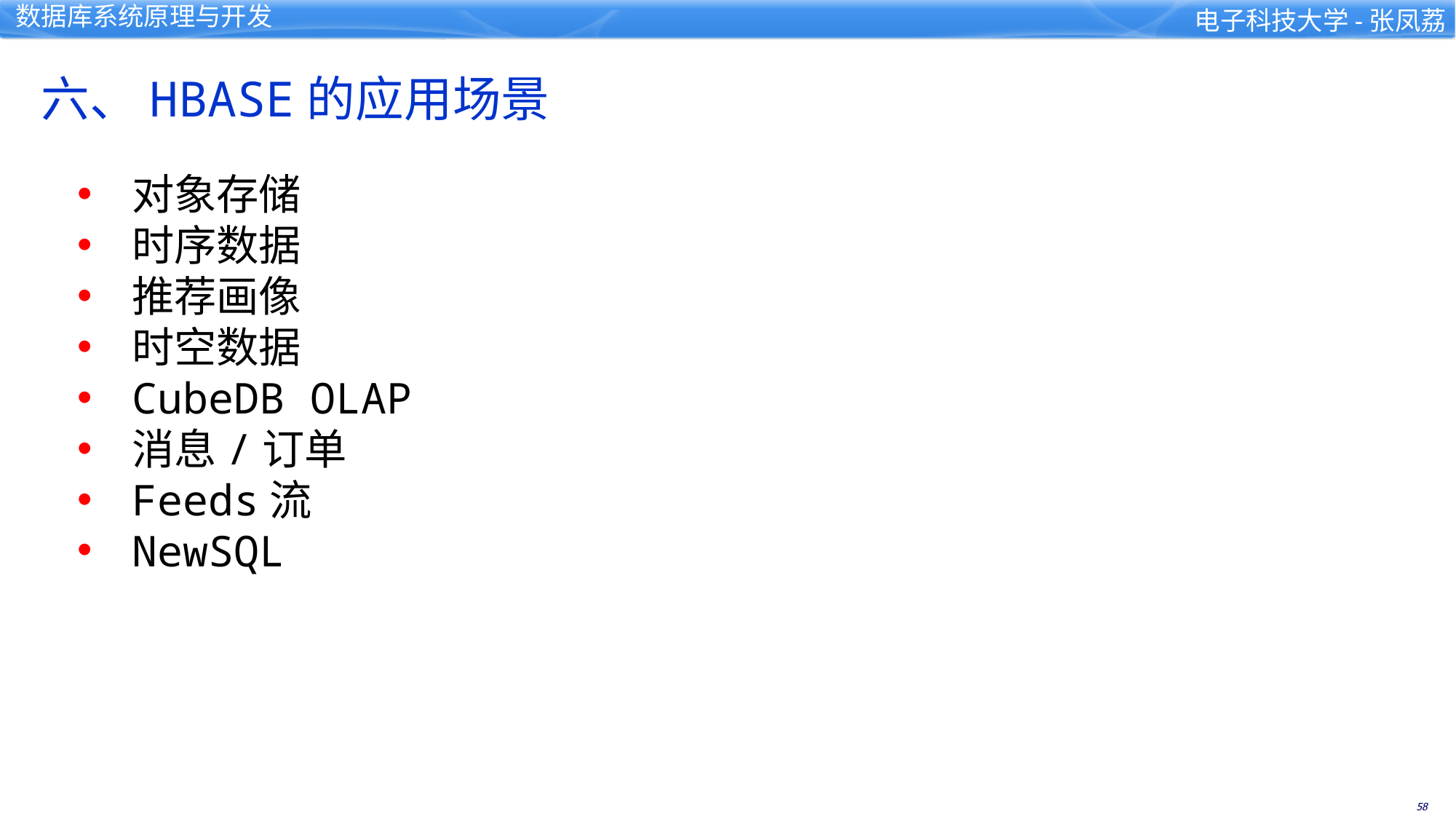

六、HBASE的应用场景
对象存储
时序数据
推荐画像
时空数据
CubeDB OLAP
消息/订单
Feeds流
NewSQL